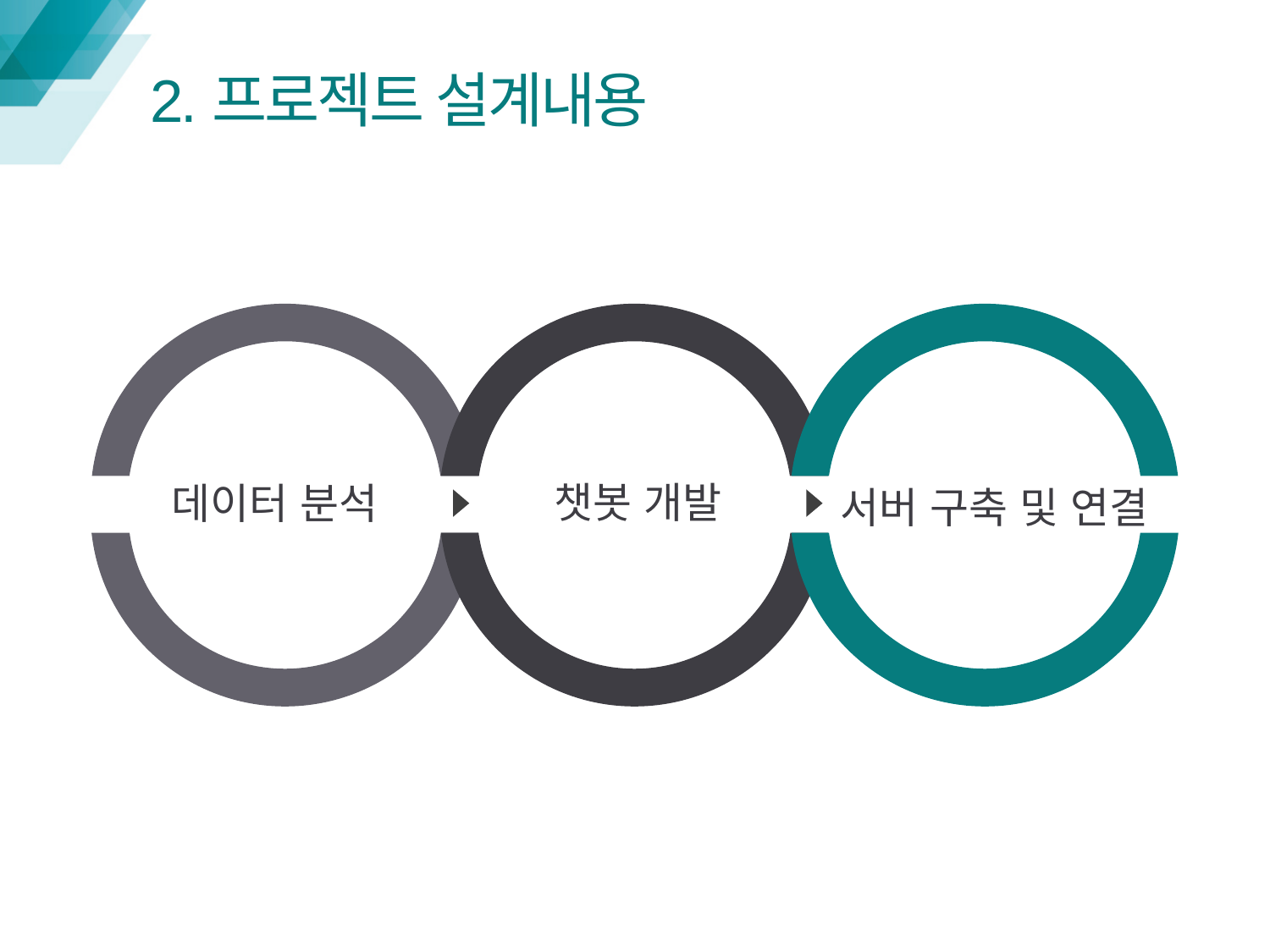

# 2.프로젝트 설계내용

챗봇 개발
데이터 분석
서버 구축 및 연결